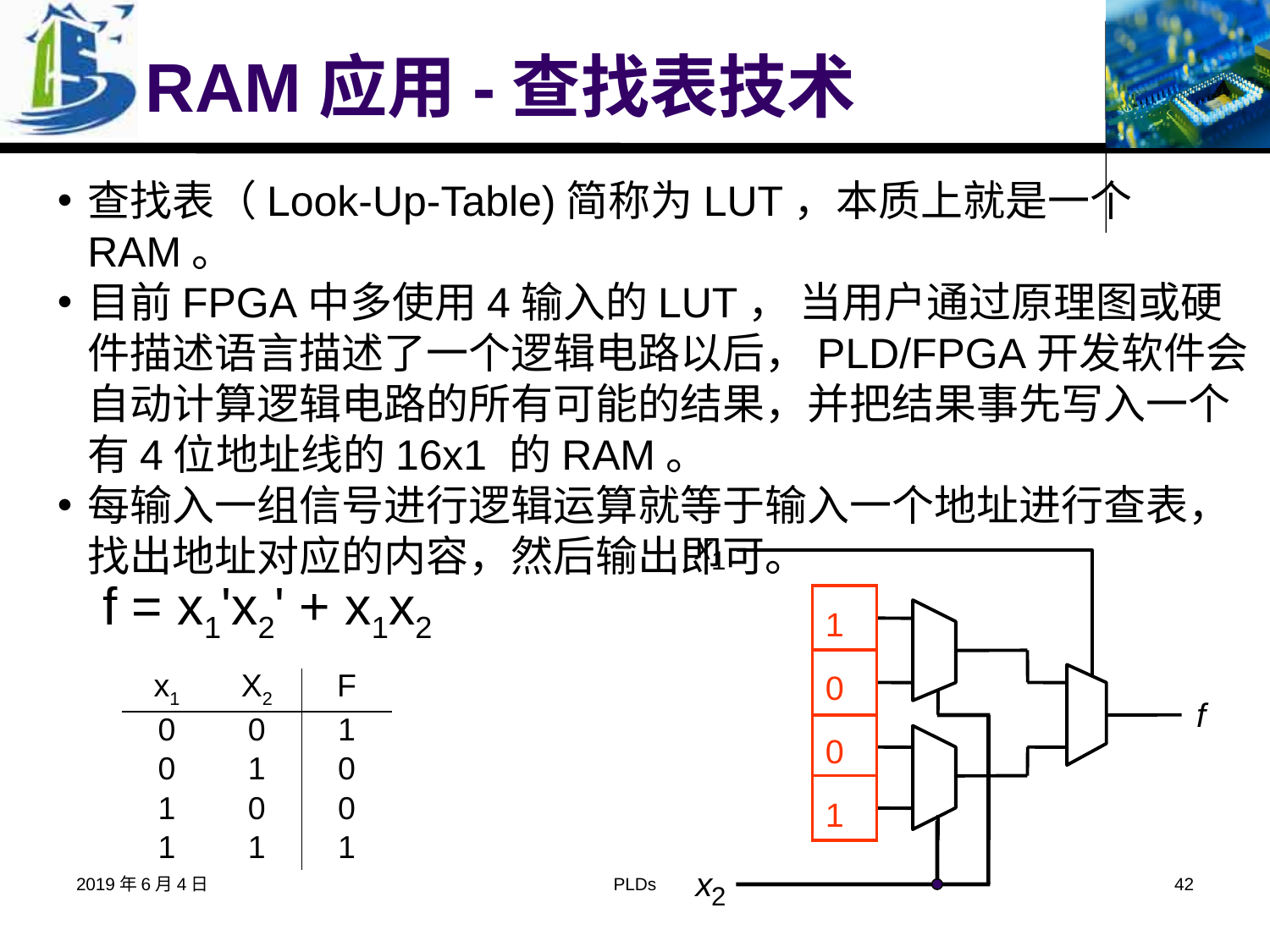

# RAM应用-查找表技术
查找表（Look-Up-Table)简称为LUT，本质上就是一个RAM。
目前FPGA中多使用4输入的LUT， 当用户通过原理图或硬件描述语言描述了一个逻辑电路以后，PLD/FPGA开发软件会自动计算逻辑电路的所有可能的结果，并把结果事先写入一个有4位地址线的16x1 的RAM。
每输入一组信号进行逻辑运算就等于输入一个地址进行查表，找出地址对应的内容，然后输出即可。
x
1

1

0

f

0

1

x

2

f = x1'x2' + x1x2
| x1 | X2 | F |
| --- | --- | --- |
| 0 | 0 | 1 |
| 0 | 1 | 0 |
| 1 | 0 | 0 |
| 1 | 1 | 1 |
2019年6月4日
PLDs
42